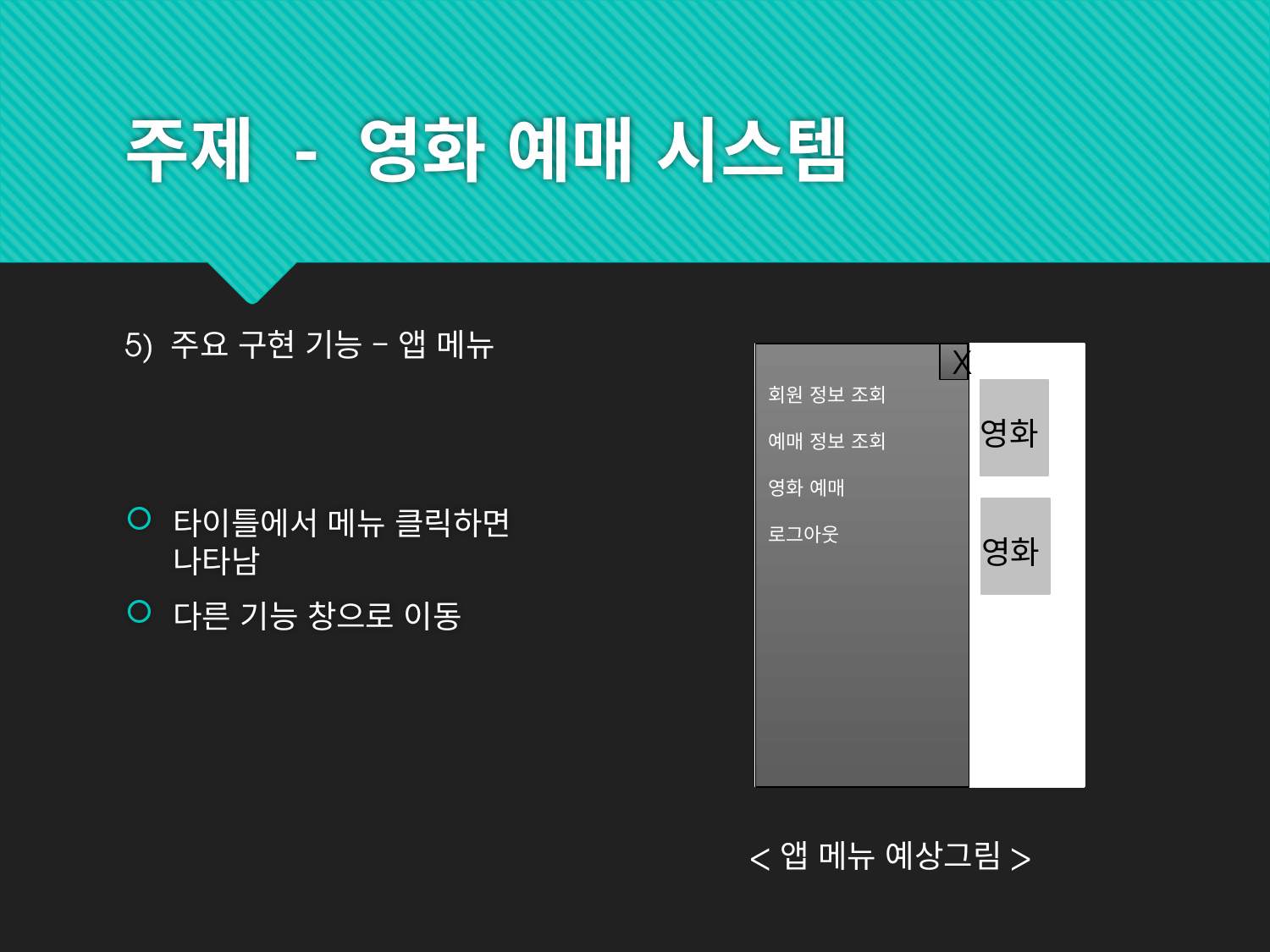

# 주제 - 영화 예매 시스템
5) 주요 구현 기능 – 앱 메뉴

X

회원 정보 조회

예매 정보 조회

영화 예매

로그아웃

영화
타이틀에서 메뉴 클릭하면 나타남
다른 기능 창으로 이동

영화
<앱 메뉴 예상그림>